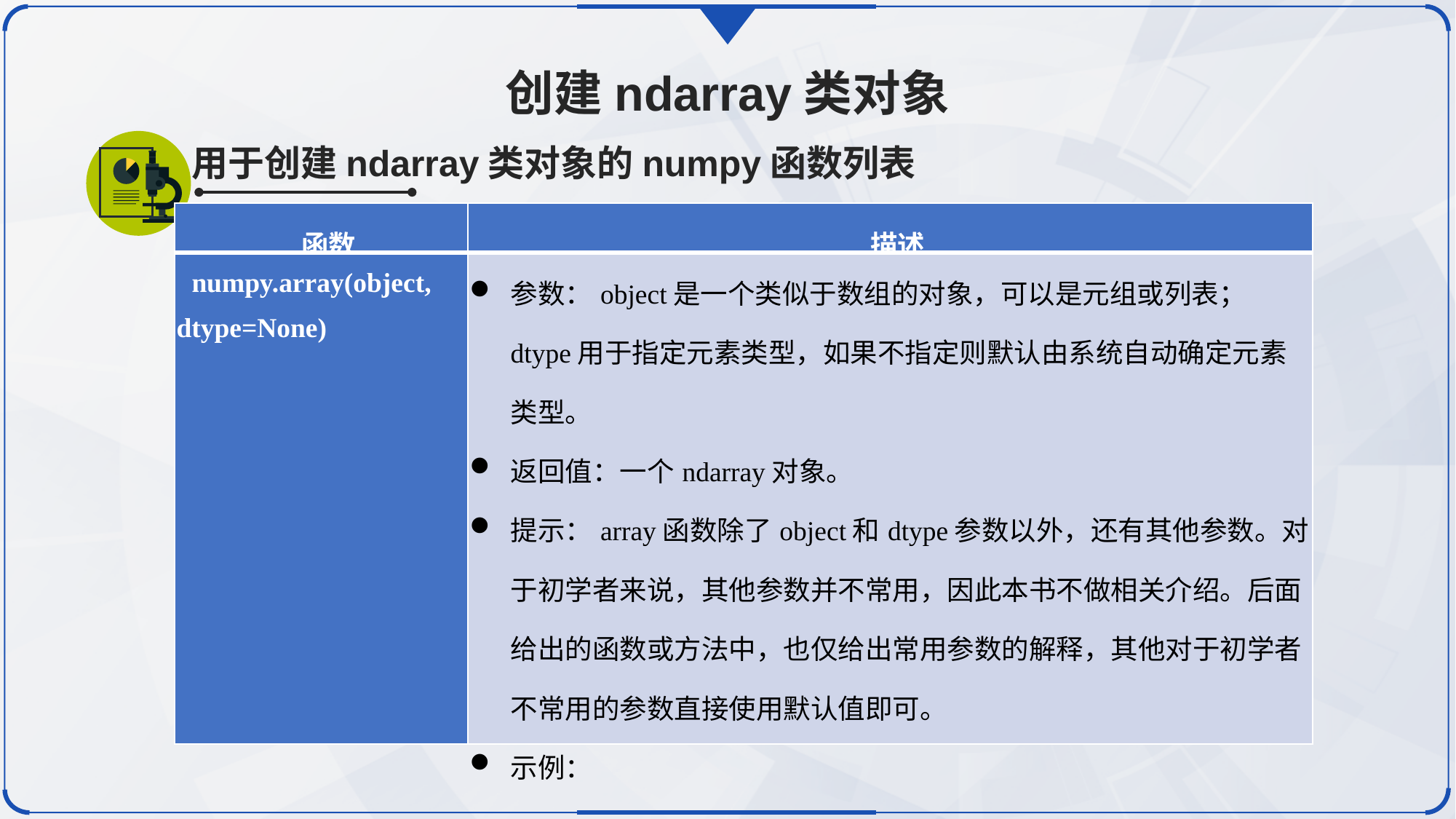

创建ndarray类对象

用于创建ndarray类对象的numpy函数列表
| 函数 | 描述 |
| --- | --- |
| numpy.array(object, dtype=None) | 参数：object是一个类似于数组的对象，可以是元组或列表；dtype用于指定元素类型，如果不指定则默认由系统自动确定元素类型。 返回值：一个ndarray对象。 提示：array函数除了object和dtype参数以外，还有其他参数。对于初学者来说，其他参数并不常用，因此本书不做相关介绍。后面给出的函数或方法中，也仅给出常用参数的解释，其他对于初学者不常用的参数直接使用默认值即可。 示例： |